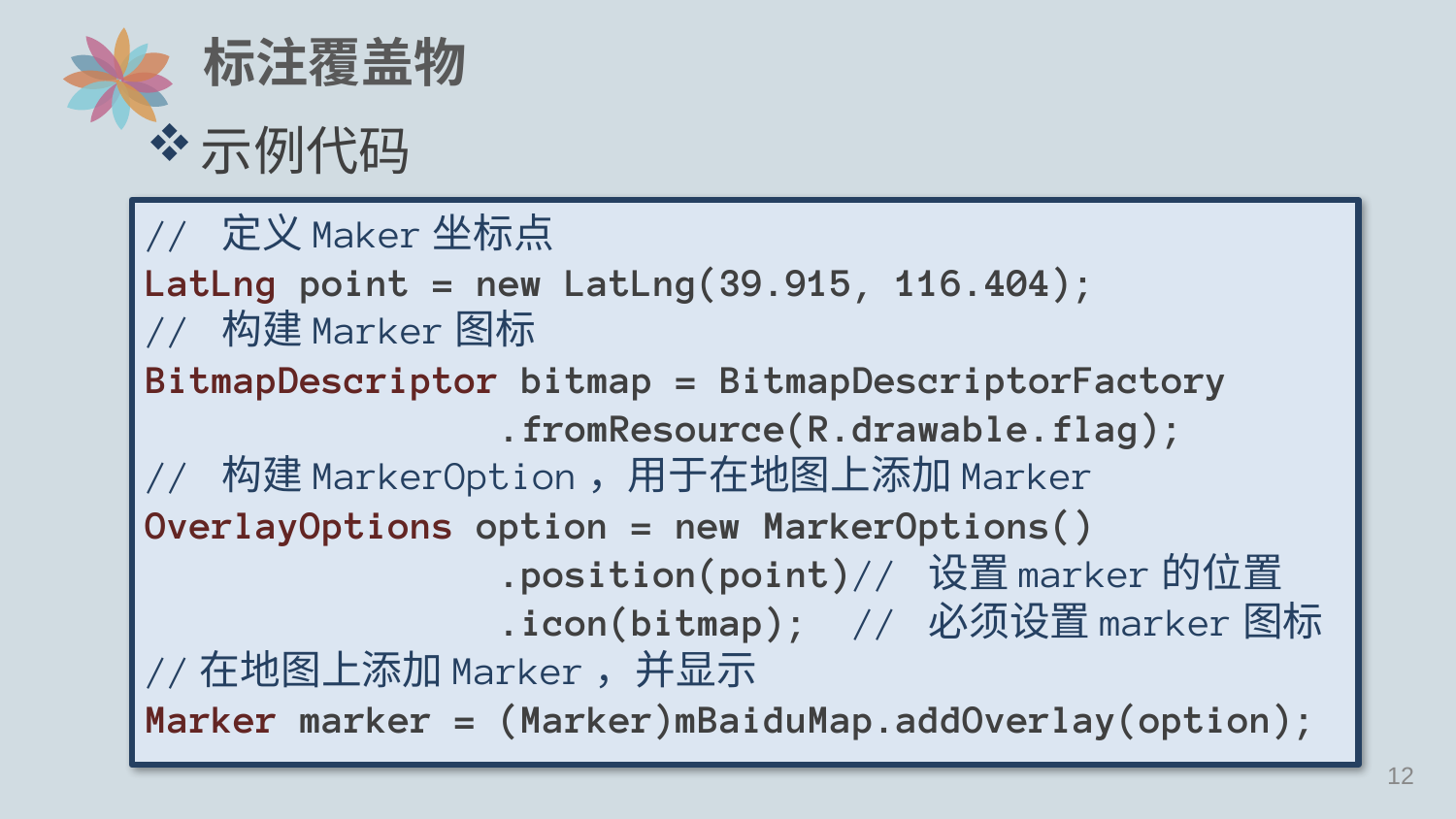

# 标注覆盖物
示例代码
// 定义Maker坐标点
LatLng point = new LatLng(39.915, 116.404);
// 构建Marker图标
BitmapDescriptor bitmap = BitmapDescriptorFactory
                .fromResource(R.drawable.flag);
// 构建MarkerOption，用于在地图上添加Marker
OverlayOptions option = new MarkerOptions()
                .position(point)// 设置marker的位置
                .icon(bitmap);  // 必须设置marker图标
//在地图上添加Marker，并显示
Marker marker = (Marker)mBaiduMap.addOverlay(option);
12